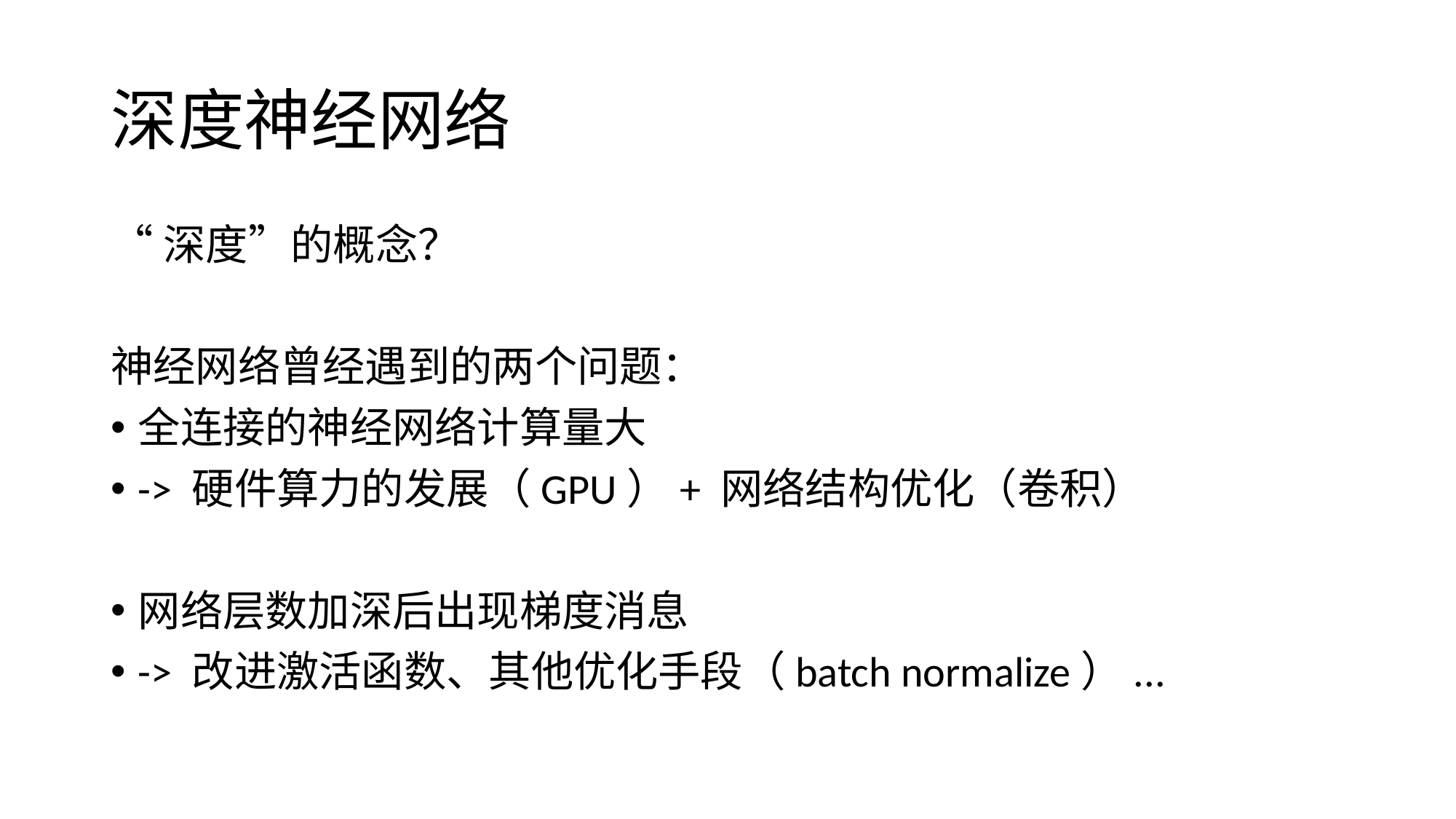

# 深度神经网络
“深度”的概念？

神经网络曾经遇到的两个问题：
全连接的神经网络计算量大
-> 硬件算力的发展（GPU）+ 网络结构优化（卷积）

网络层数加深后出现梯度消息
-> 改进激活函数、其他优化手段（batch normalize）...